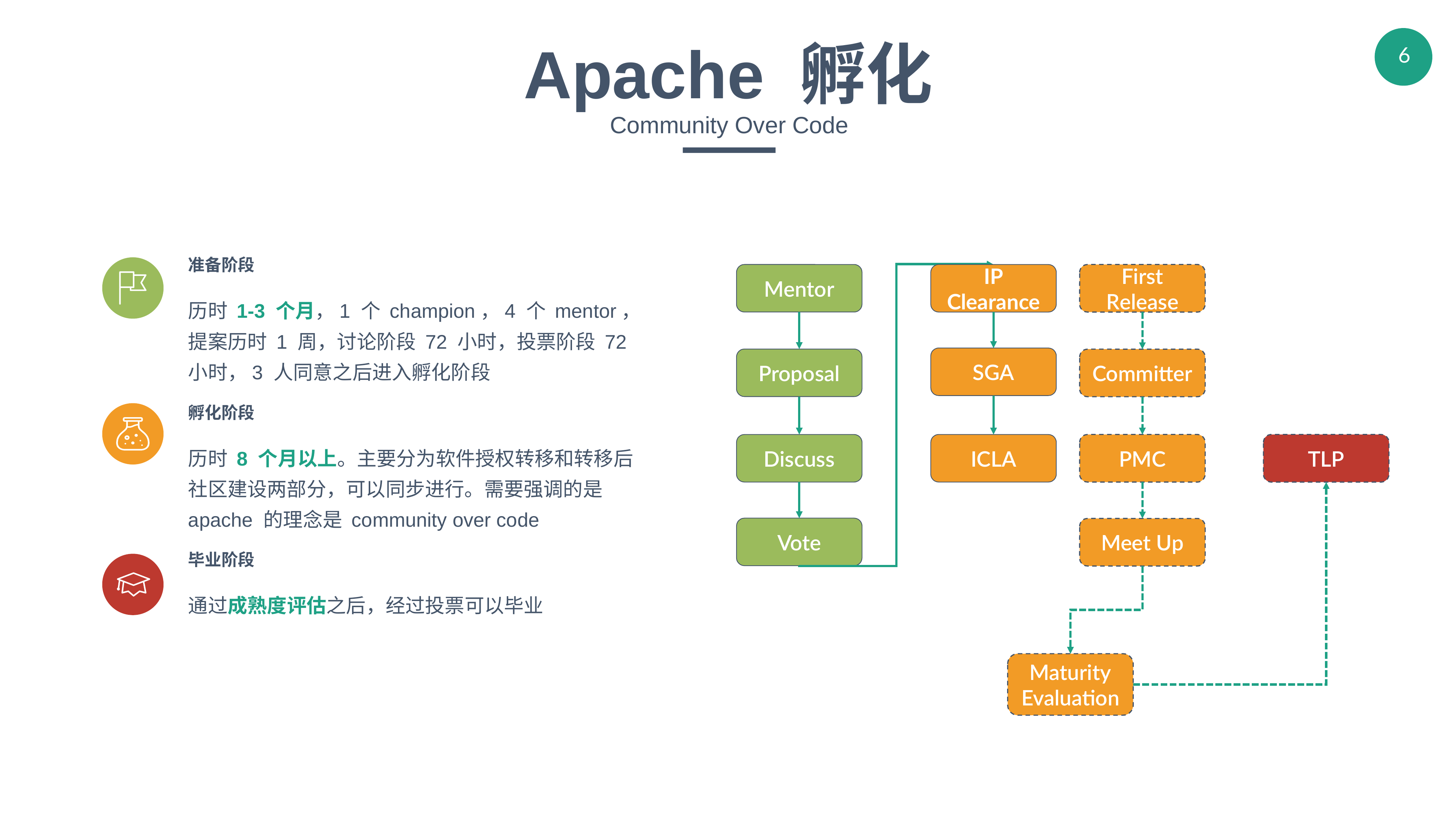

Apache 孵化
Community Over Code

准备阶段

Mentor
First Release
IP
Clearance
SGA
Proposal
Committer
Discuss
ICLA
PMC
TLP
Vote
Meet Up
Maturity Evaluation

历时 1-3 个月，1 个 champion，4 个 mentor，提案历时 1 周，讨论阶段 72 小时，投票阶段 72 小时，3 人同意之后进入孵化阶段
孵化阶段

历时 8 个月以上。主要分为软件授权转移和转移后社区建设两部分，可以同步进行。需要强调的是 apache 的理念是 community over code
毕业阶段

通过成熟度评估之后，经过投票可以毕业